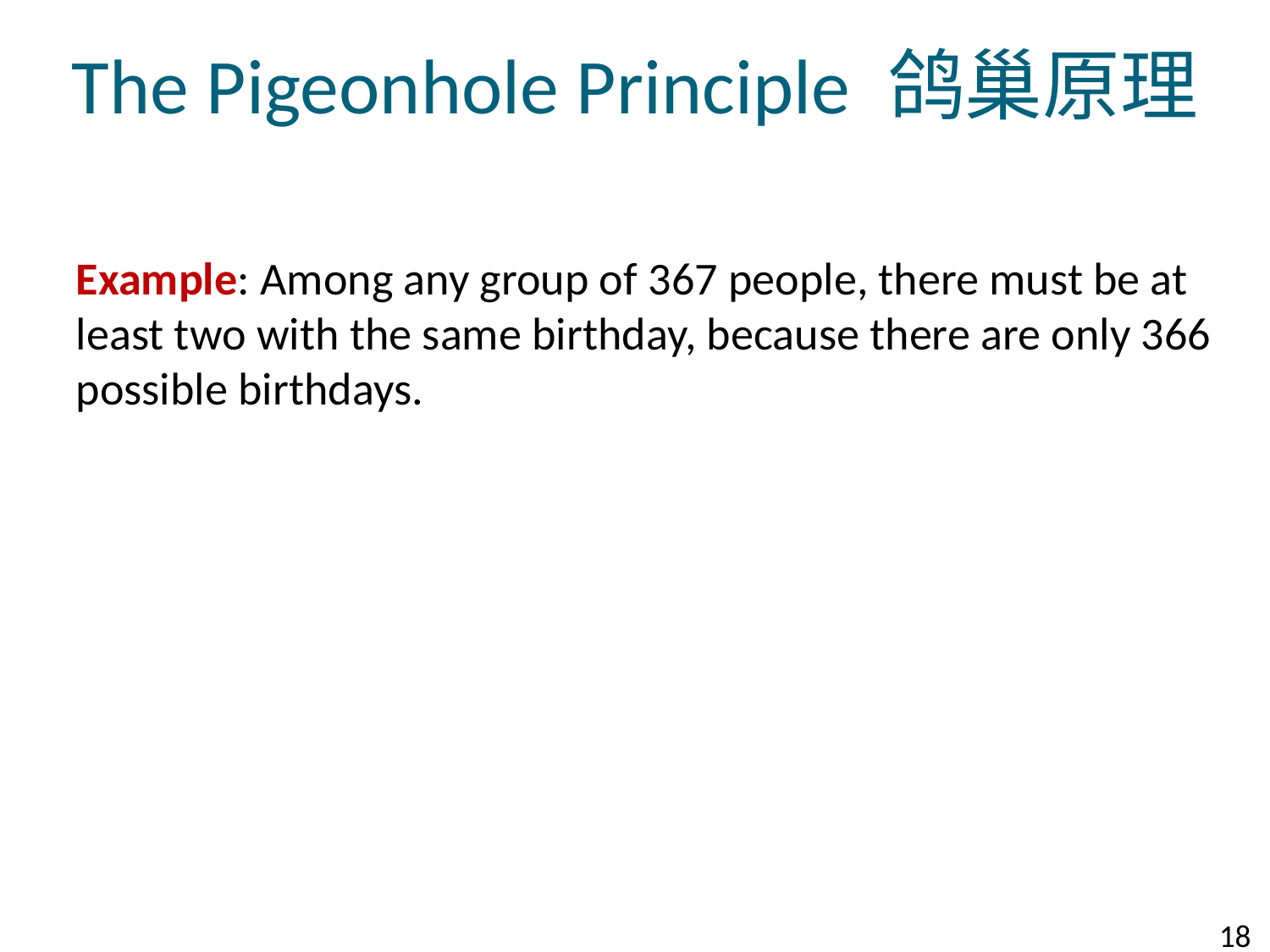

# The Pigeonhole Principle 鸽巢原理
Example: Among any group of 367 people, there must be at least two with the same birthday, because there are only 366 possible birthdays.